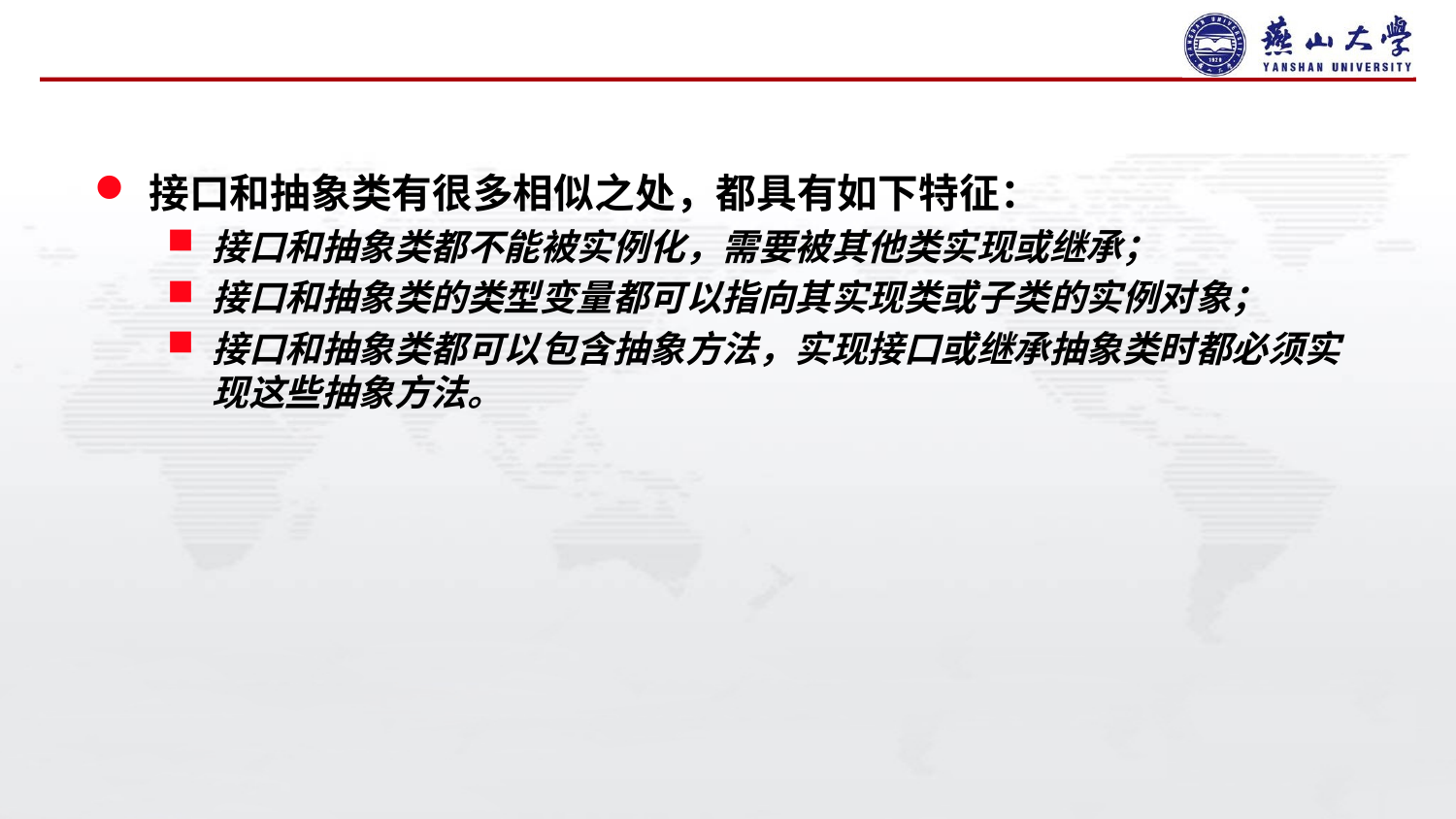

#
接口和抽象类有很多相似之处，都具有如下特征：
接口和抽象类都不能被实例化，需要被其他类实现或继承；
接口和抽象类的类型变量都可以指向其实现类或子类的实例对象；
接口和抽象类都可以包含抽象方法，实现接口或继承抽象类时都必须实现这些抽象方法。